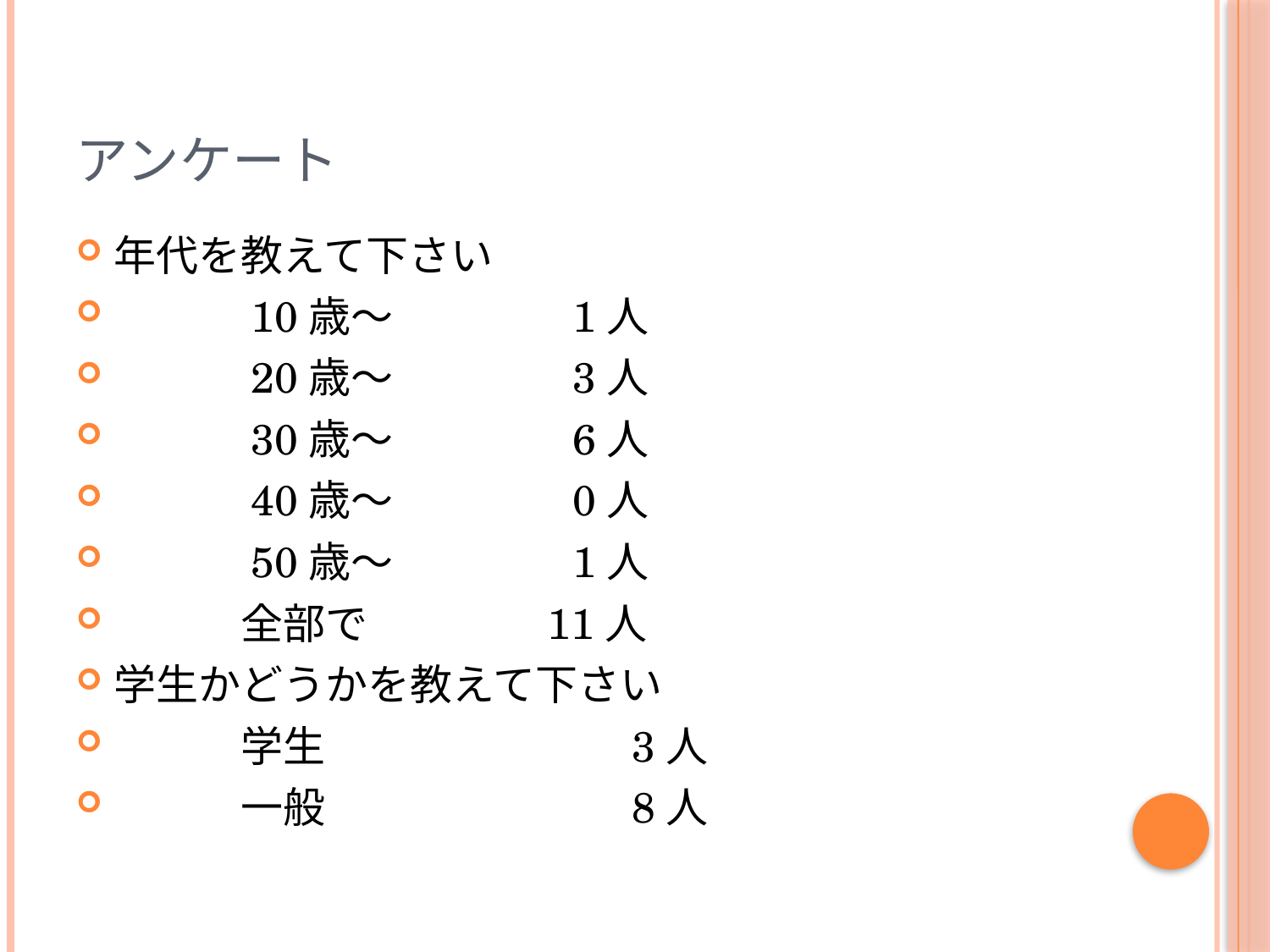

# アンケート
年代を教えて下さい
　　　10歳〜　　　　1人
　　　20歳〜　　　　3人
　　　30歳〜　　　　6人
　　　40歳〜　　　　0人
　　　50歳〜　　　　1人
　　　全部で　　　　11人
学生かどうかを教えて下さい
　　　学生　　　　　　　3人
　　　一般　　　　　　　8人